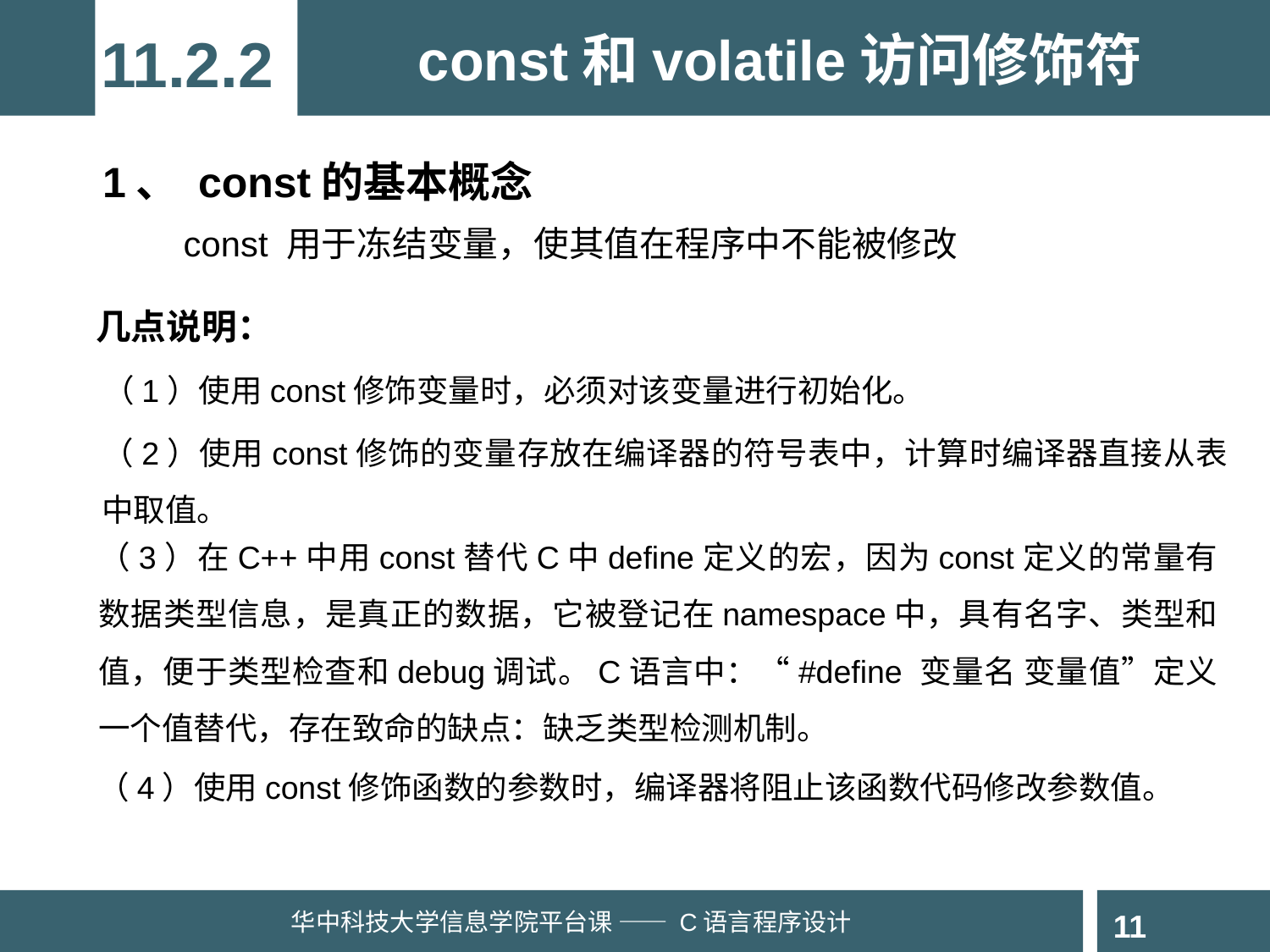

11.2.2
const和volatile访问修饰符
1、 const的基本概念
         const 用于冻结变量，使其值在程序中不能被修改
几点说明：
（1）使用const修饰变量时，必须对该变量进行初始化。
（2）使用const修饰的变量存放在编译器的符号表中，计算时编译器直接从表中取值。
（3）在C++中用const替代C中define定义的宏，因为const定义的常量有数据类型信息，是真正的数据，它被登记在namespace中，具有名字、类型和值，便于类型检查和debug调试。C语言中：“#define 变量名 变量值”定义一个值替代，存在致命的缺点：缺乏类型检测机制。
（4）使用const修饰函数的参数时，编译器将阻止该函数代码修改参数值。